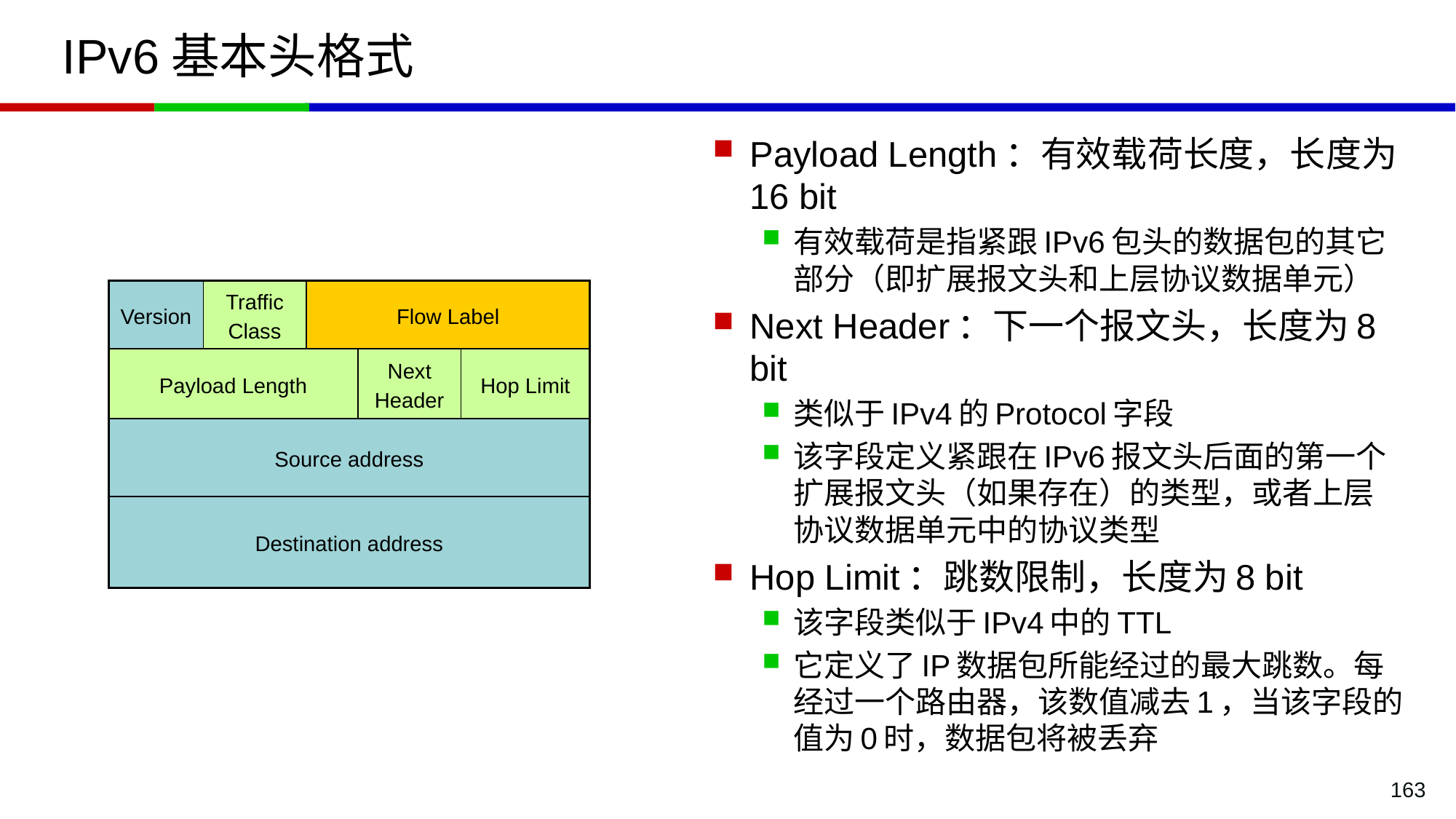

# IPv6基本头格式
Payload Length：有效载荷长度，长度为16 bit
有效载荷是指紧跟IPv6包头的数据包的其它部分（即扩展报文头和上层协议数据单元）
Next Header：下一个报文头，长度为8 bit
类似于IPv4的Protocol字段
该字段定义紧跟在IPv6报文头后面的第一个扩展报文头（如果存在）的类型，或者上层协议数据单元中的协议类型
Hop Limit：跳数限制，长度为8 bit
该字段类似于IPv4中的TTL
它定义了IP数据包所能经过的最大跳数。每经过一个路由器，该数值减去1，当该字段的值为0时，数据包将被丢弃
| Version | Traffic Class | Flow Label |  |  |
| --- | --- | --- | --- | --- |
| Payload Length |  |  | Next Header | Hop Limit |
| Source address |  |  |  |  |
| Destination address |  |  |  |  |
163